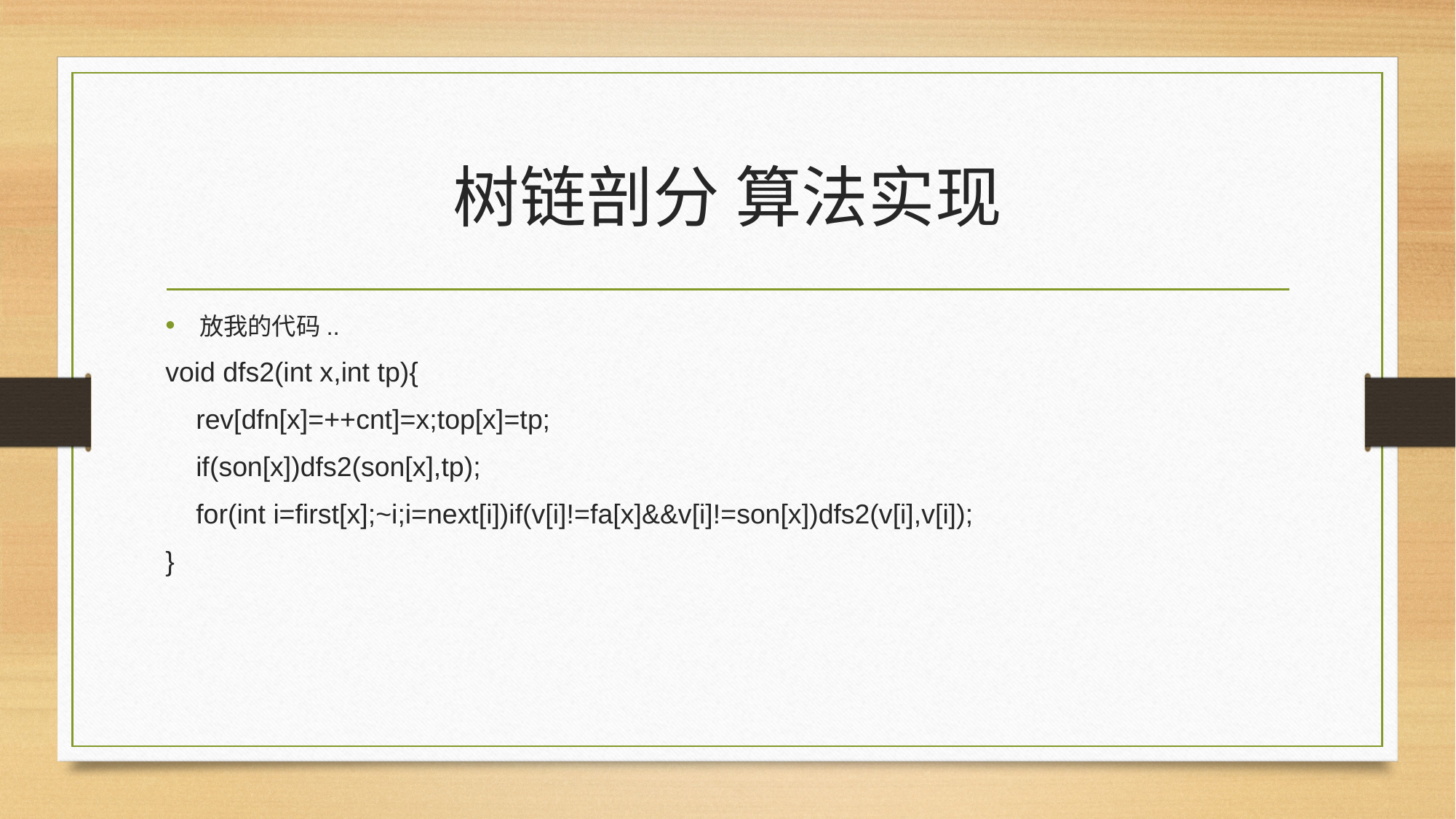

# 树链剖分 算法实现
放我的代码..
void dfs2(int x,int tp){
    rev[dfn[x]=++cnt]=x;top[x]=tp;
    if(son[x])dfs2(son[x],tp);
    for(int i=first[x];~i;i=next[i])if(v[i]!=fa[x]&&v[i]!=son[x])dfs2(v[i],v[i]);
}